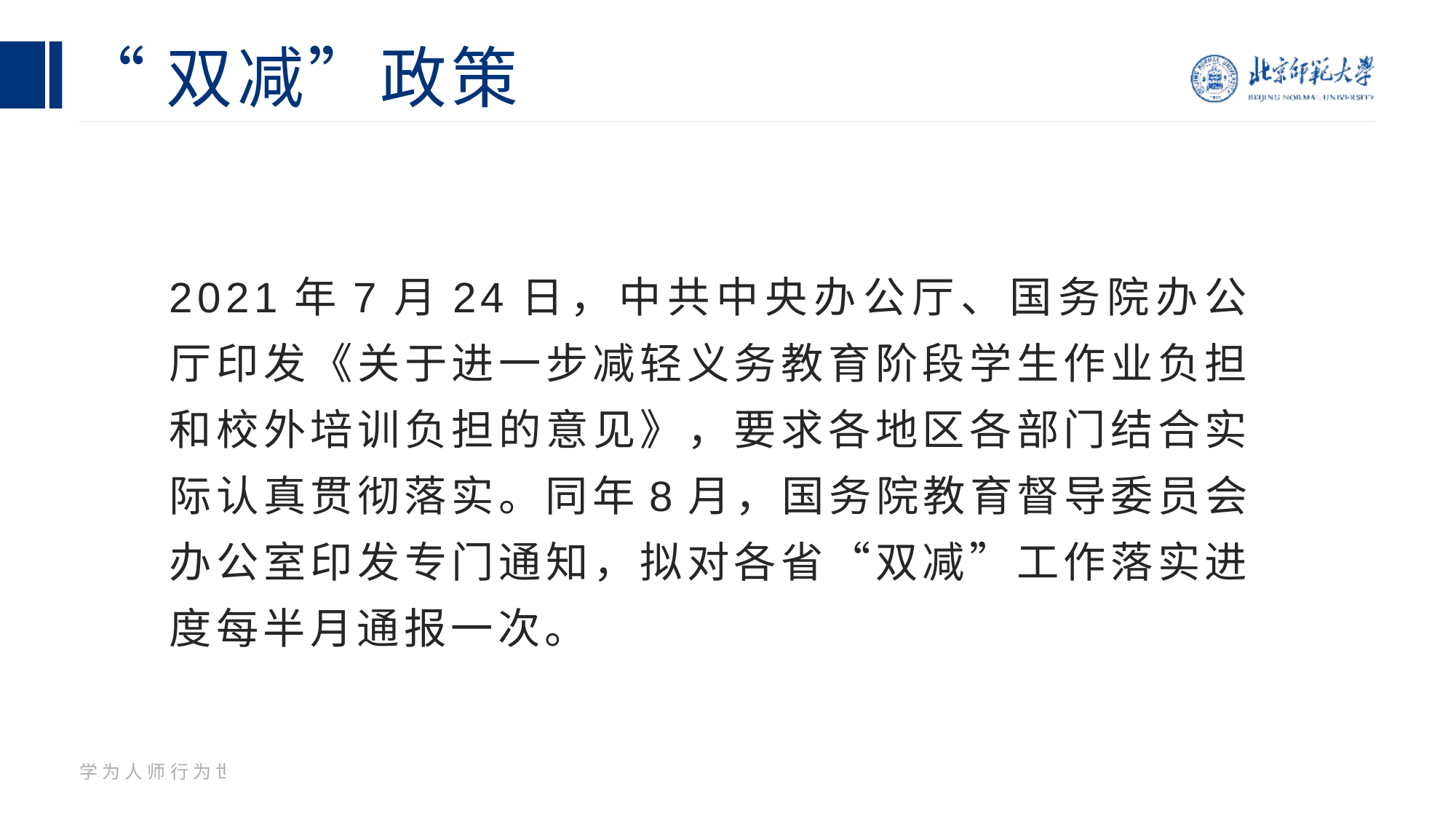

# “双减”政策

2021年7月24日，中共中央办公厅、国务院办公厅印发《关于进一步减轻义务教育阶段学生作业负担和校外培训负担的意见》，要求各地区各部门结合实际认真贯彻落实。同年8月，国务院教育督导委员会办公室印发专门通知，拟对各省“双减”工作落实进度每半月通报一次。